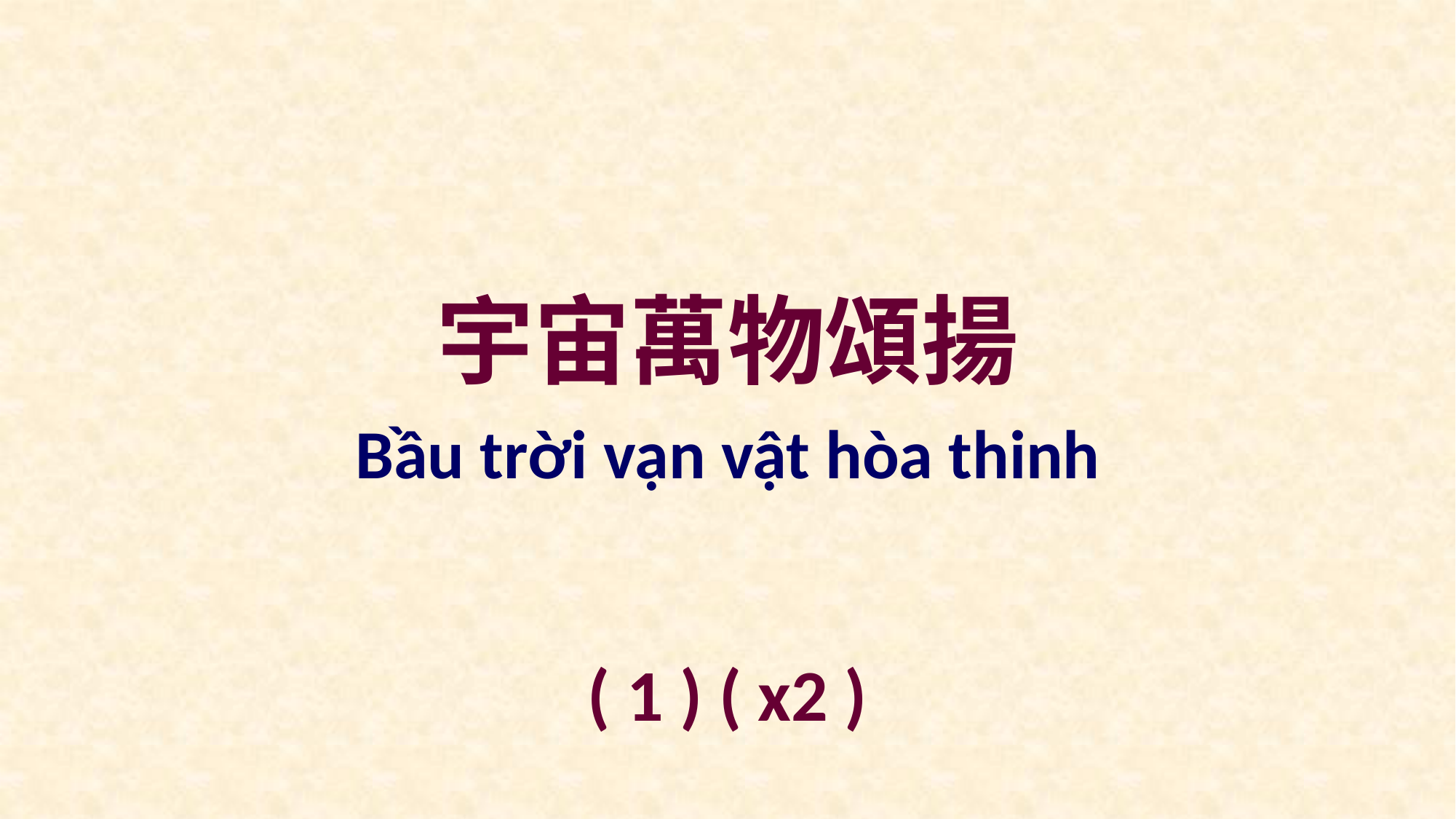

宇宙萬物頌揚
Bầu trời vạn vật hòa thinh
( 1 ) ( x2 )